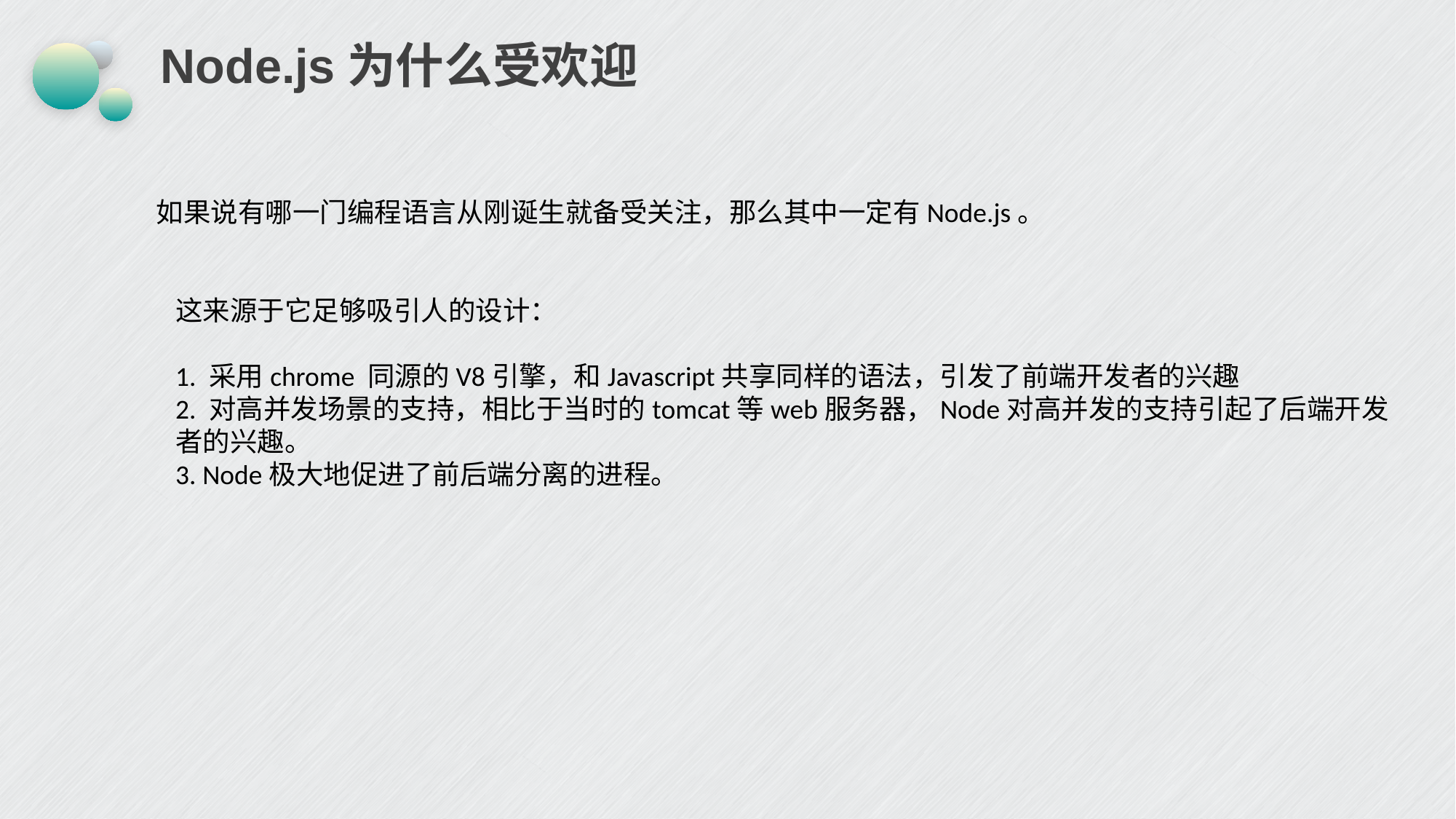

# Node.js为什么受欢迎

如果说有哪一门编程语言从刚诞生就备受关注，那么其中一定有Node.js。
这来源于它足够吸引人的设计：

1. 采用chrome 同源的V8引擎，和Javascript共享同样的语法，引发了前端开发者的兴趣
2. 对高并发场景的支持，相比于当时的tomcat等web服务器，Node对高并发的支持引起了后端开发者的兴趣。
3. Node极大地促进了前后端分离的进程。